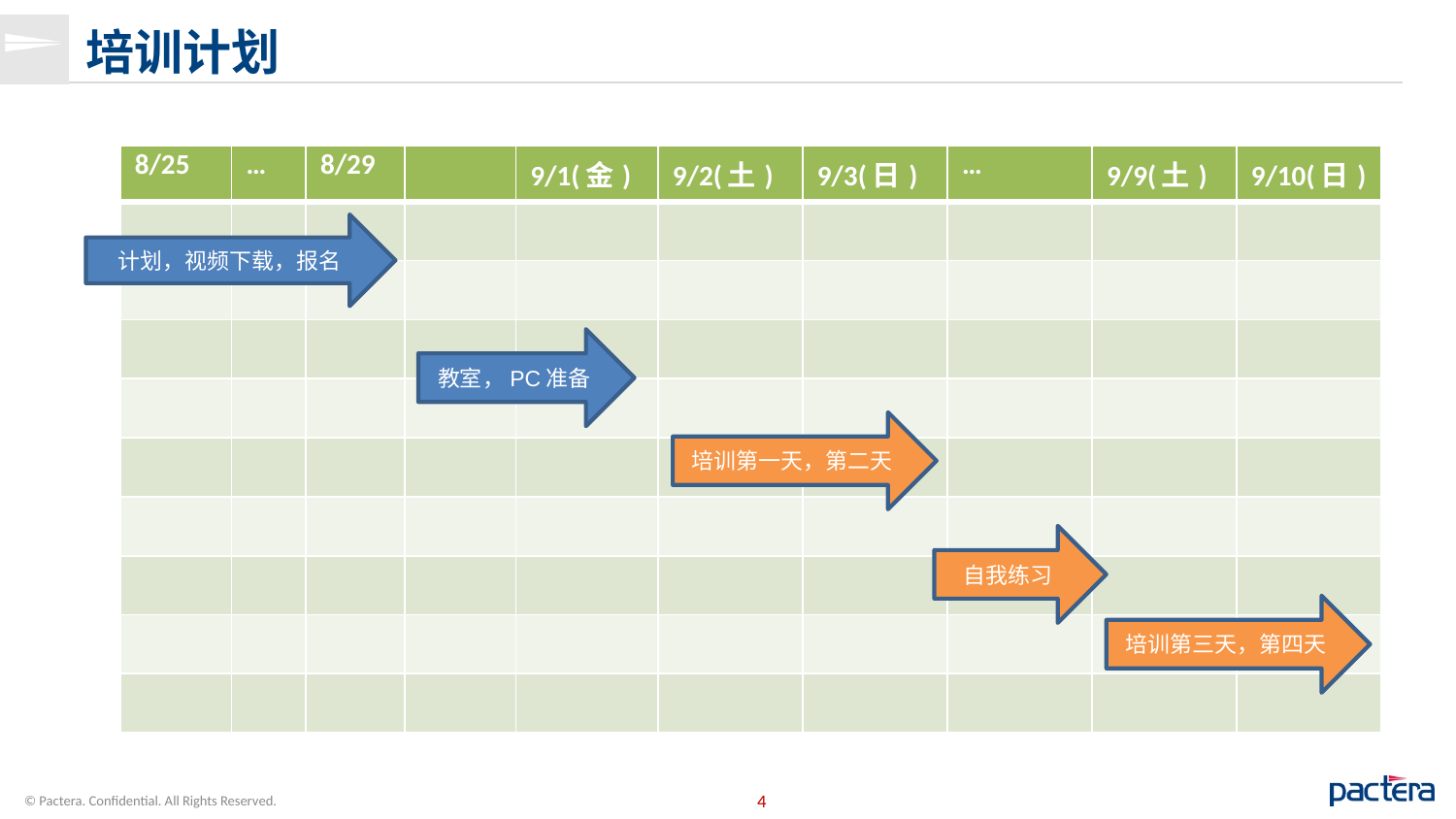

# 培训计划
| 8/25 | … | 8/29 |  | 9/1(金) | 9/2(土) | 9/3(日) | … | 9/9(土) | 9/10(日) |
| --- | --- | --- | --- | --- | --- | --- | --- | --- | --- |
|  |  |  |  |  |  |  |  |  |  |
|  |  |  |  |  |  |  |  |  |  |
|  |  |  |  |  |  |  |  |  |  |
|  |  |  |  |  |  |  |  |  |  |
|  |  |  |  |  |  |  |  |  |  |
|  |  |  |  |  |  |  |  |  |  |
|  |  |  |  |  |  |  |  |  |  |
|  |  |  |  |  |  |  |  |  |  |
|  |  |  |  |  |  |  |  |  |  |
计划，视频下载，报名
教室，PC准备
培训第一天，第二天
自我练习
培训第三天，第四天
© Pactera. Confidential. All Rights Reserved.
4